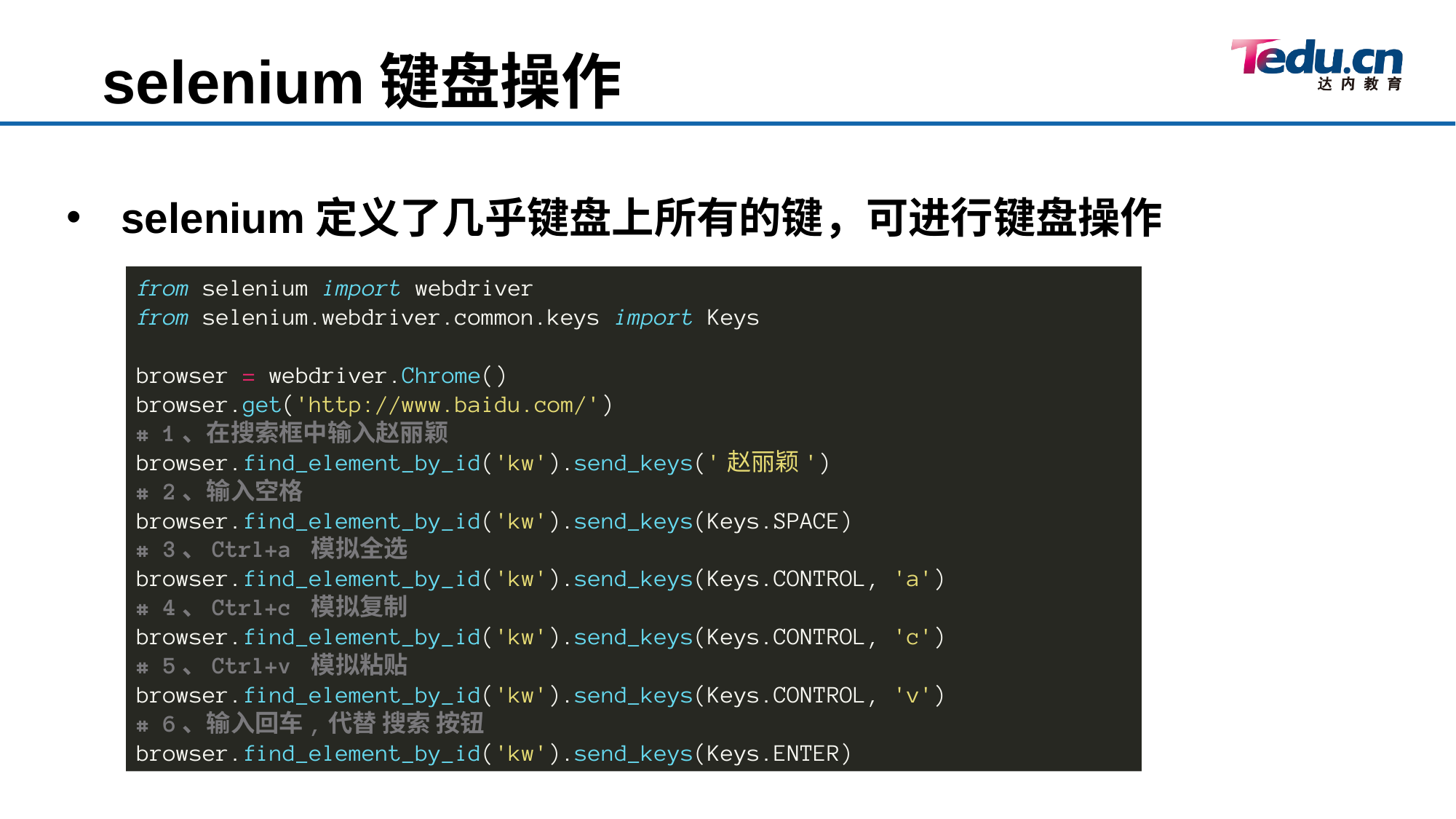

selenium键盘操作
selenium定义了几乎键盘上所有的键，可进行键盘操作
from selenium import webdriver
from selenium.webdriver.common.keys import Keys
browser = webdriver.Chrome()
browser.get('http://www.baidu.com/')
# 1、在搜索框中输入赵丽颖
browser.find_element_by_id('kw').send_keys('赵丽颖')
# 2、输入空格
browser.find_element_by_id('kw').send_keys(Keys.SPACE)
# 3、Ctrl+a 模拟全选
browser.find_element_by_id('kw').send_keys(Keys.CONTROL, 'a')
# 4、Ctrl+c 模拟复制
browser.find_element_by_id('kw').send_keys(Keys.CONTROL, 'c')
# 5、Ctrl+v 模拟粘贴
browser.find_element_by_id('kw').send_keys(Keys.CONTROL, 'v')
# 6、输入回车,代替 搜索 按钮
browser.find_element_by_id('kw').send_keys(Keys.ENTER)